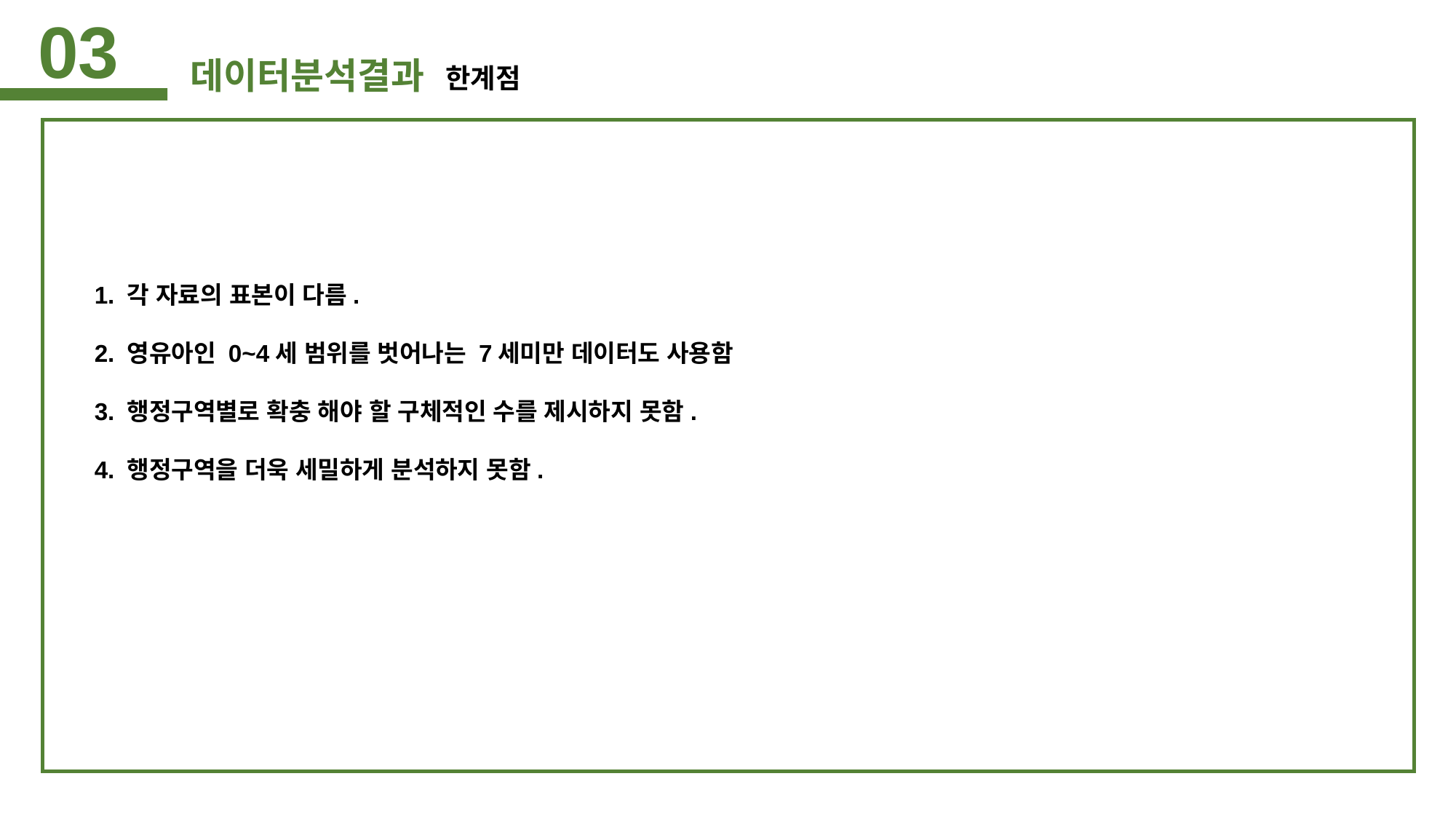

03

데이터분석결과
한계점

1. 각 자료의 표본이 다름.
2. 영유아인 0~4세 범위를 벗어나는 7세미만 데이터도 사용함
3. 행정구역별로 확충 해야 할 구체적인 수를 제시하지 못함.
4. 행정구역을 더욱 세밀하게 분석하지 못함.